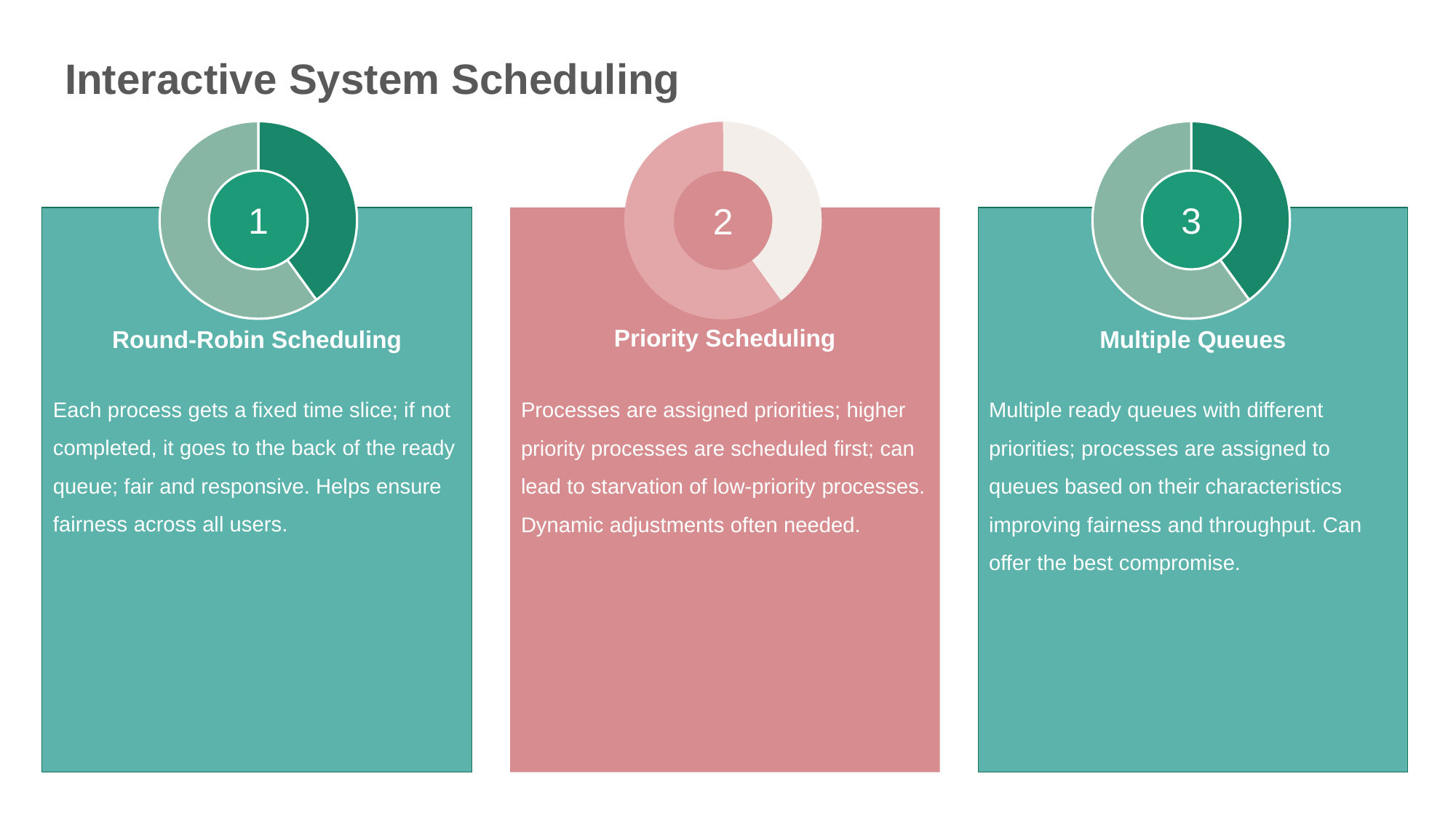

Interactive System Scheduling

### Chart

| Category | 占比 |
|---|---|
| 管理人员 | 40.0 |
| 其他 | 60.0 |

### Chart

| Category | 占比 |
|---|---|
| 管理人员 | 40.0 |
| 其他 | 60.0 |

### Chart

| Category | 占比 |
|---|---|
| 管理人员 | 40.0 |
| 其他 | 60.0 |

3
1
2

Priority Scheduling
Round-Robin Scheduling
Multiple Queues
Each process gets a fixed time slice; if not completed, it goes to the back of the ready queue; fair and responsive. Helps ensure fairness across all users.
Multiple ready queues with different priorities; processes are assigned to queues based on their characteristics improving fairness and throughput. Can offer the best compromise.
Processes are assigned priorities; higher priority processes are scheduled first; can lead to starvation of low-priority processes. Dynamic adjustments often needed.